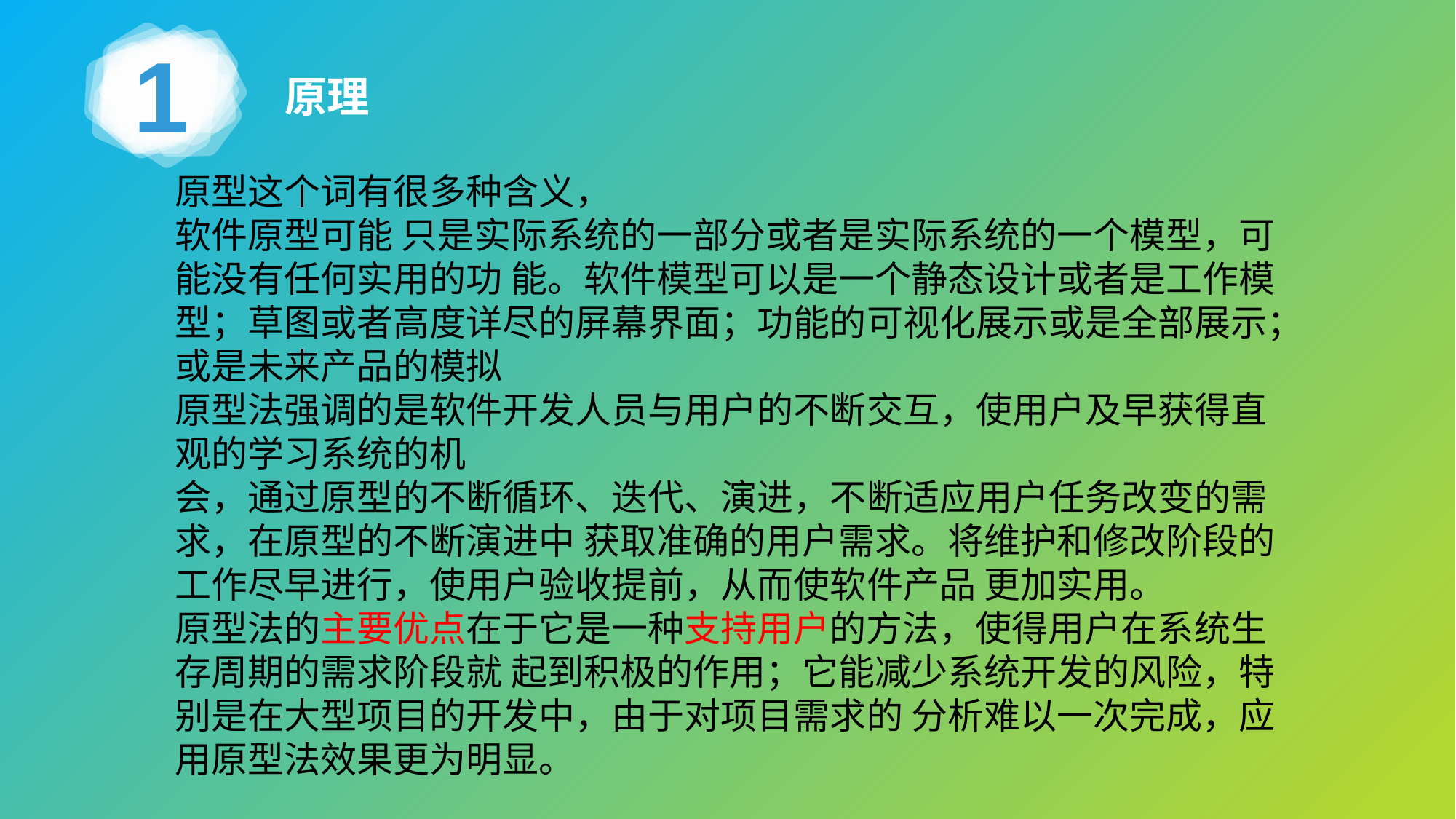

1

原理
原型这个词有很多种含义，
软件原型可能 只是实际系统的一部分或者是实际系统的一个模型，可能没有任何实用的功 能。软件模型可以是一个静态设计或者是工作模型；草图或者高度详尽的屏幕界面；功能的可视化展示或是全部展示；或是未来产品的模拟
原型法强调的是软件开发人员与用户的不断交互，使用户及早获得直观的学习系统的机
会，通过原型的不断循环、迭代、演进，不断适应用户任务改变的需求，在原型的不断演进中 获取准确的用户需求。将维护和修改阶段的工作尽早进行，使用户验收提前，从而使软件产品 更加实用。
原型法的主要优点在于它是一种支持用户的方法，使得用户在系统生存周期的需求阶段就 起到积极的作用；它能减少系统开发的风险，特别是在大型项目的开发中，由于对项目需求的 分析难以一次完成，应用原型法效果更为明显。